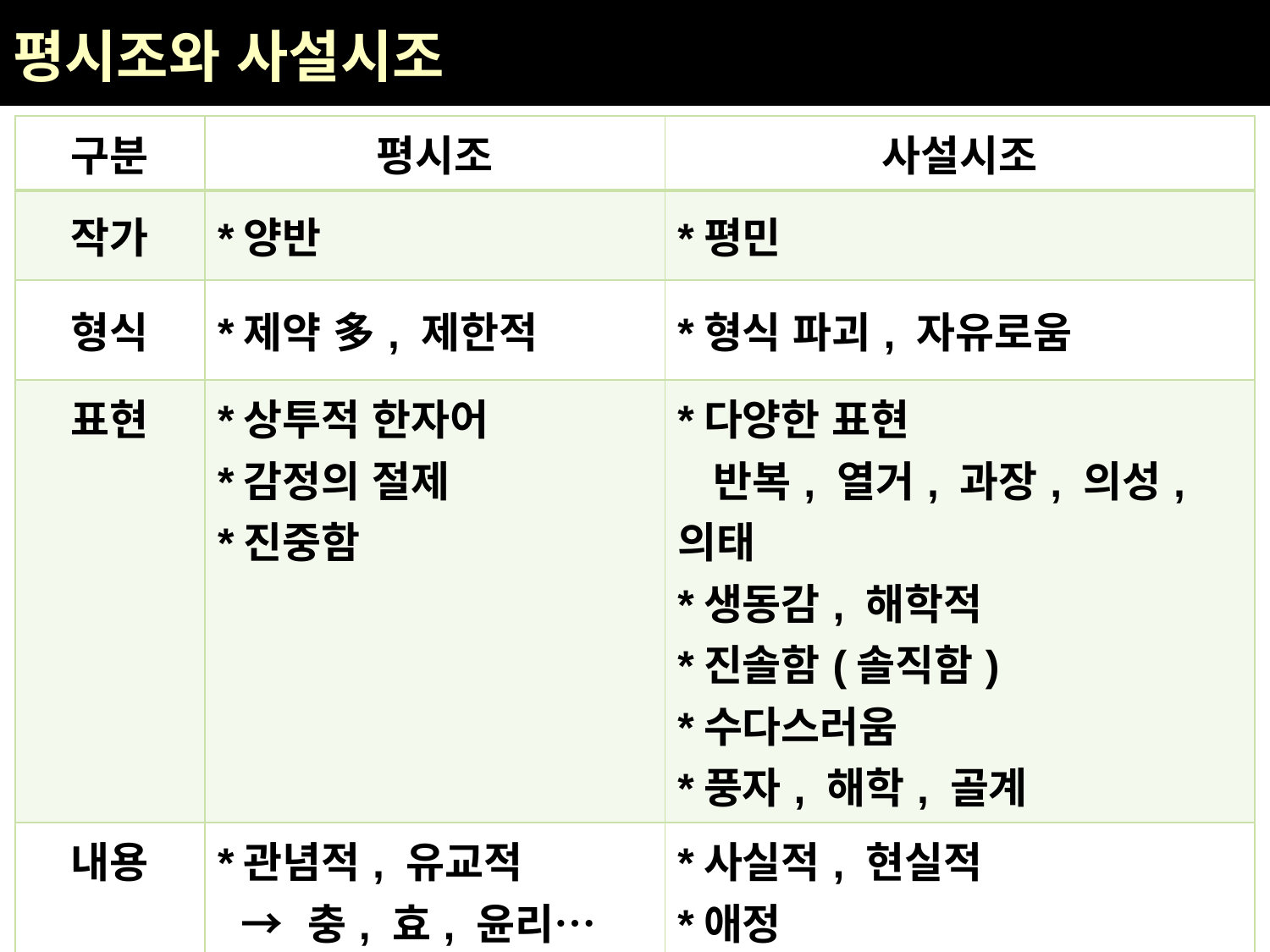

| 평시조와 사설시조 |
| --- |
| 구분 | 평시조 | 사설시조 |
| --- | --- | --- |
| 작가 | \*양반 | \*평민 |
| 형식 | \*제약 多, 제한적 | \*형식 파괴, 자유로움 |
| 표현 | \*상투적 한자어 \*감정의 절제 \*진중함 | \*다양한 표현 반복, 열거, 과장, 의성, 의태 \*생동감, 해학적 \*진솔함(솔직함) \*수다스러움 \*풍자, 해학, 골계 |
| 내용 | \*관념적, 유교적 → 충, 효, 윤리… \*이상적, 낭만적 → 자연친화 | \*사실적, 현실적 \*애정 \*현실 비판 \*고달픈 삶 |